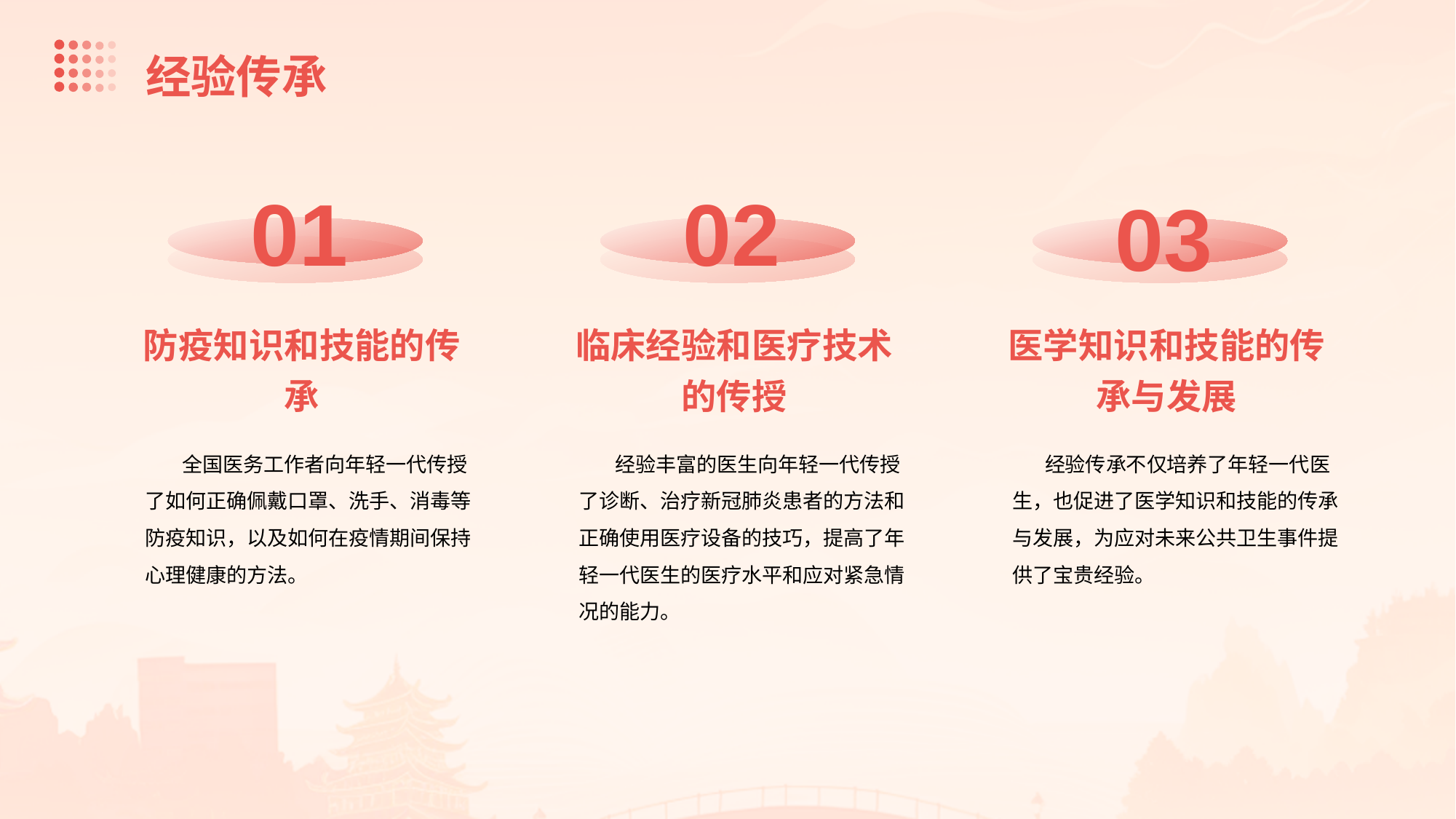

经验传承

01
02
03

防疫知识和技能的传承
临床经验和医疗技术的传授
医学知识和技能的传承与发展
       全国医务工作者向年轻一代传授了如何正确佩戴口罩、洗手、消毒等防疫知识，以及如何在疫情期间保持心理健康的方法。
       经验丰富的医生向年轻一代传授了诊断、治疗新冠肺炎患者的方法和正确使用医疗设备的技巧，提高了年轻一代医生的医疗水平和应对紧急情况的能力。
      经验传承不仅培养了年轻一代医生，也促进了医学知识和技能的传承与发展，为应对未来公共卫生事件提供了宝贵经验。